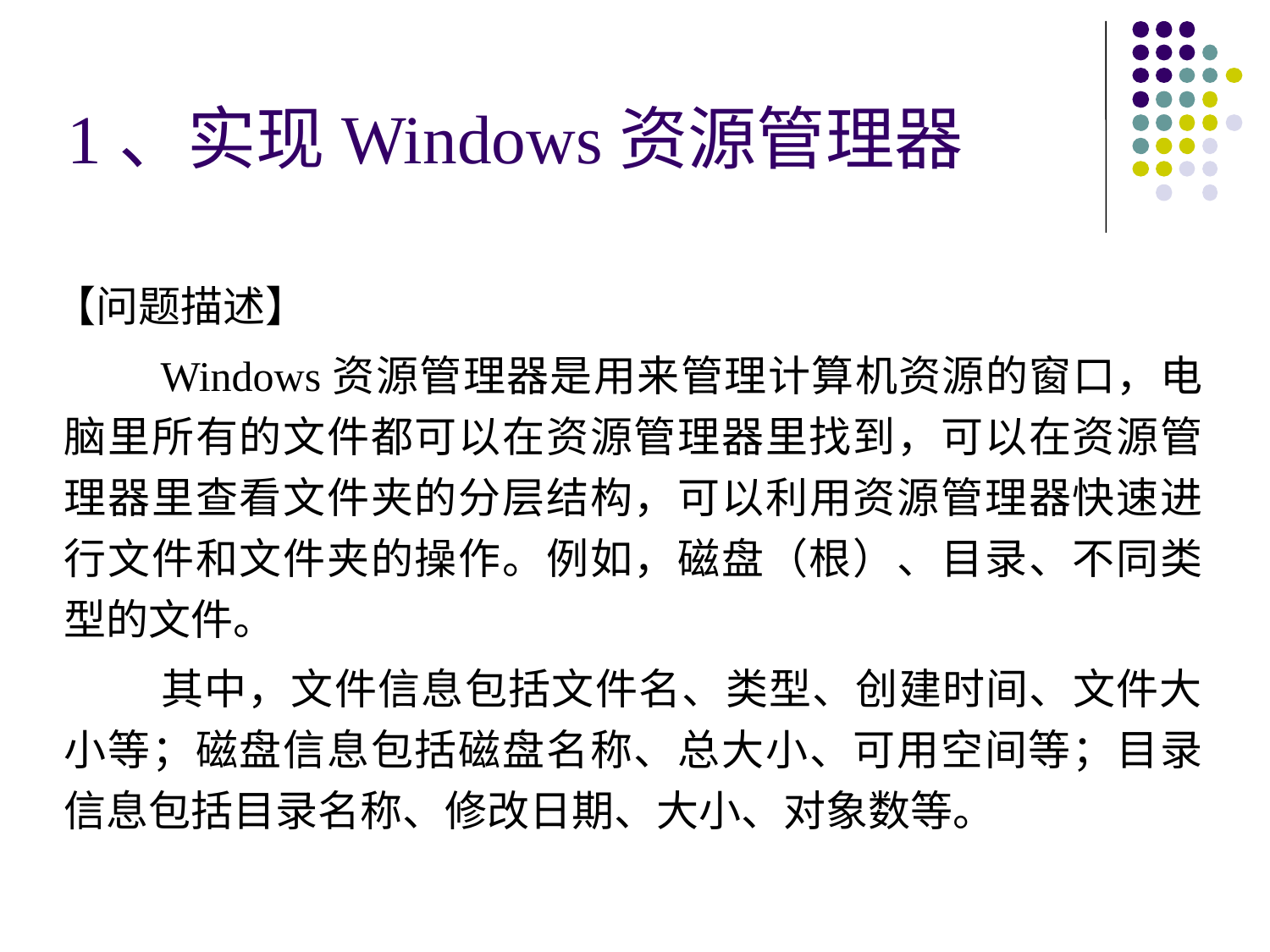

# 1、实现Windows资源管理器
【问题描述】
         Windows资源管理器是用来管理计算机资源的窗口，电脑里所有的文件都可以在资源管理器里找到，可以在资源管理器里查看文件夹的分层结构，可以利用资源管理器快速进行文件和文件夹的操作。例如，磁盘（根）、目录、不同类型的文件。
         其中，文件信息包括文件名、类型、创建时间、文件大小等；磁盘信息包括磁盘名称、总大小、可用空间等；目录信息包括目录名称、修改日期、大小、对象数等。